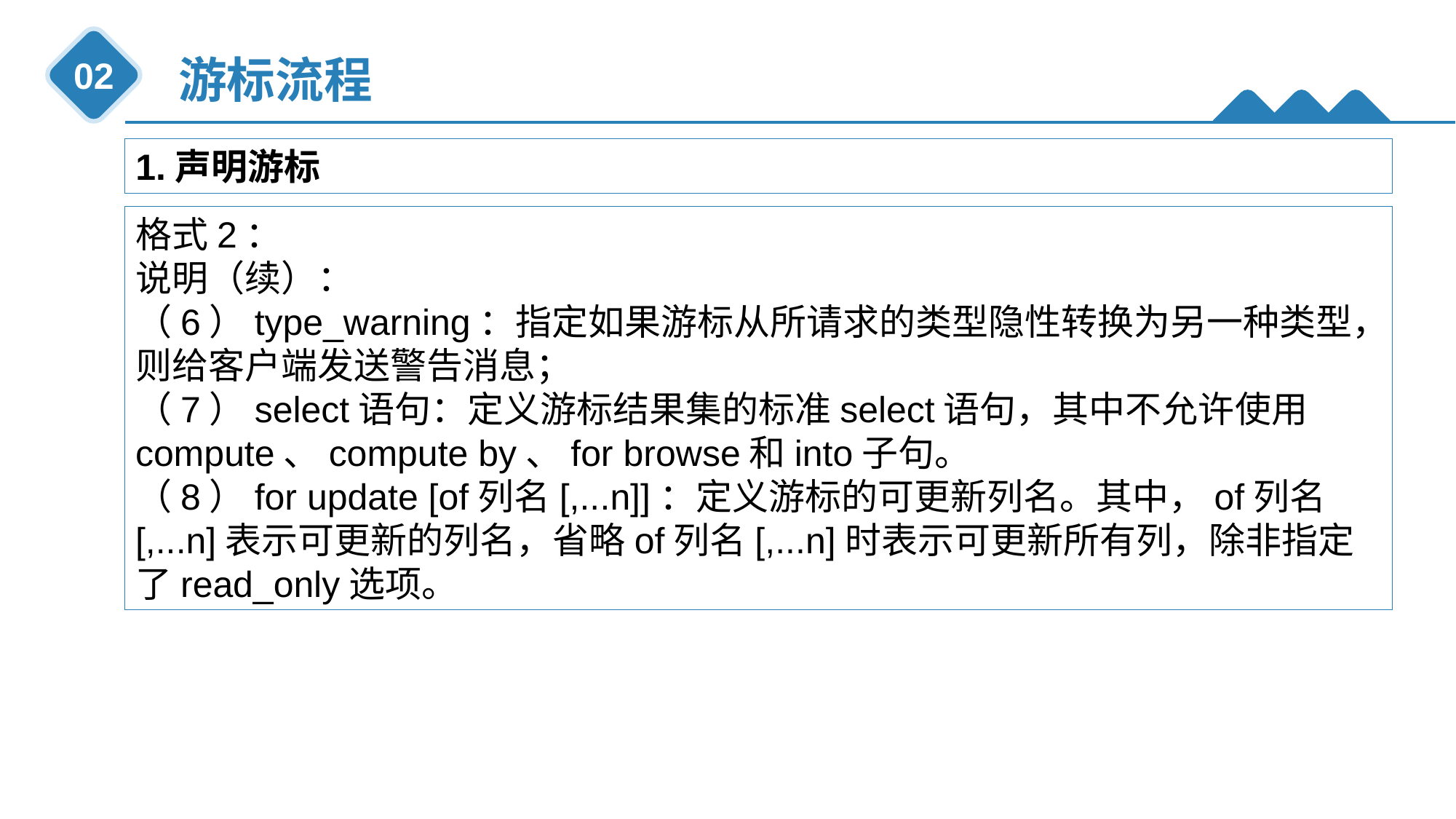

游标流程
02

1.声明游标
格式2：
说明（续）：
（6）type_warning：指定如果游标从所请求的类型隐性转换为另一种类型，则给客户端发送警告消息；
（7）select语句：定义游标结果集的标准select语句，其中不允许使用compute、compute by、for browse和into子句。
（8）for update [of列名[,...n]]：定义游标的可更新列名。其中，of列名[,...n]表示可更新的列名，省略of列名[,...n]时表示可更新所有列，除非指定了read_only选项。